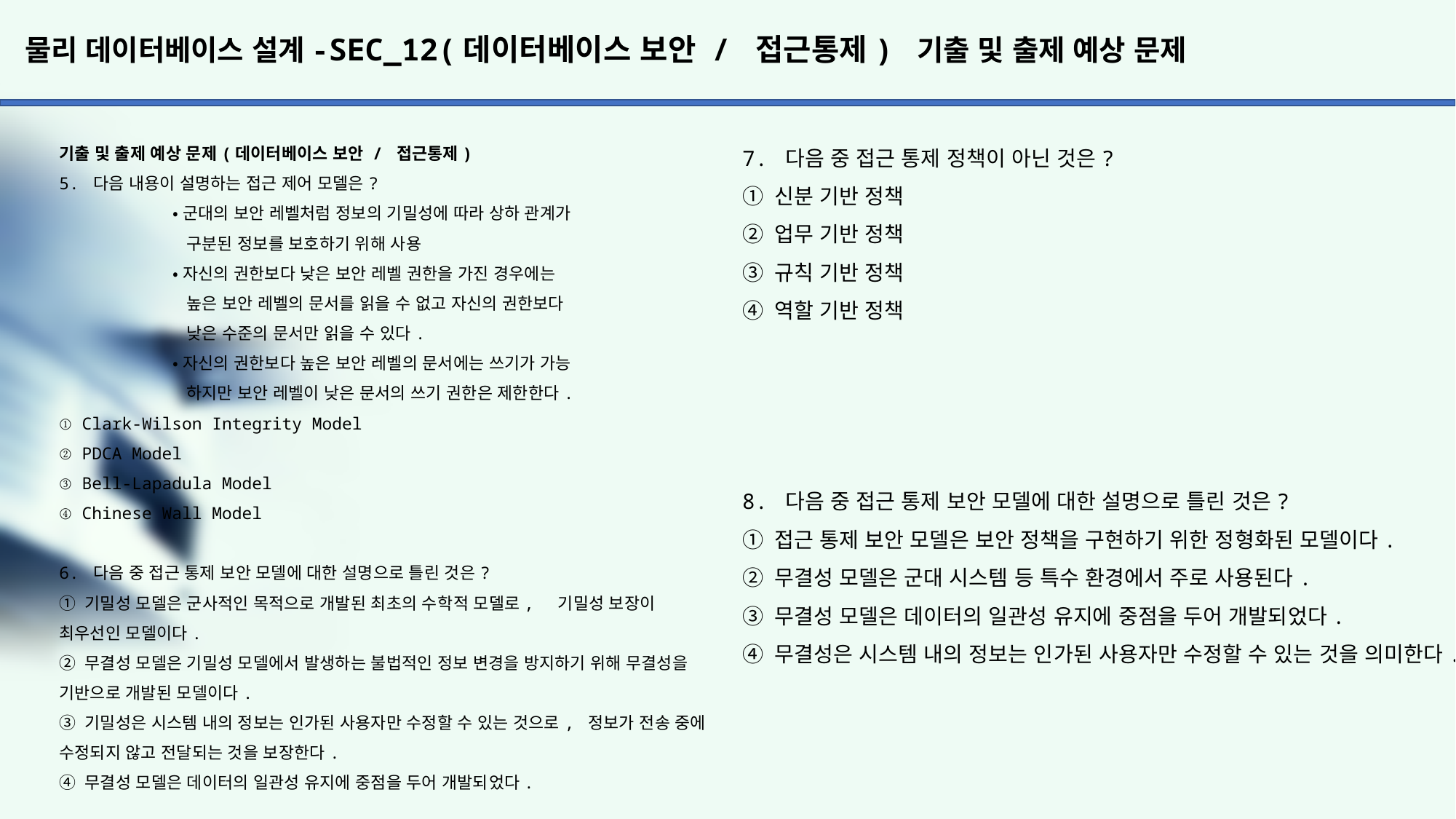

# 물리 데이터베이스 설계-SEC_12(데이터베이스 보안 / 접근통제) 기출 및 출제 예상 문제
7. 다음 중 접근 통제 정책이 아닌 것은?
① 신분 기반 정책
② 업무 기반 정책
③ 규칙 기반 정책
④ 역할 기반 정책

8. 다음 중 접근 통제 보안 모델에 대한 설명으로 틀린 것은?
① 접근 통제 보안 모델은 보안 정책을 구현하기 위한 정형화된 모델이다.
② 무결성 모델은 군대 시스템 등 특수 환경에서 주로 사용된다.
③ 무결성 모델은 데이터의 일관성 유지에 중점을 두어 개발되었다.
④ 무결성은 시스템 내의 정보는 인가된 사용자만 수정할 수 있는 것을 의미한다.
기출 및 출제 예상 문제(데이터베이스 보안 / 접근통제)
5. 다음 내용이 설명하는 접근 제어 모델은?
	 •군대의 보안 레벨처럼 정보의 기밀성에 따라 상하 관계가
	   구분된 정보를 보호하기 위해 사용
	 •자신의 권한보다 낮은 보안 레벨 권한을 가진 경우에는
	   높은 보안 레벨의 문서를 읽을 수 없고 자신의 권한보다
	   낮은 수준의 문서만 읽을 수 있다.
	 •자신의 권한보다 높은 보안 레벨의 문서에는 쓰기가 가능
	   하지만 보안 레벨이 낮은 문서의 쓰기 권한은 제한한다.
① Clark-Wilson Integrity Model
② PDCA Model
③ Bell-Lapadula Model
④ Chinese Wall Model

6. 다음 중 접근 통제 보안 모델에 대한 설명으로 틀린 것은?
① 기밀성 모델은 군사적인 목적으로 개발된 최초의 수학적 모델로,  기밀성 보장이 최우선인 모델이다.
② 무결성 모델은 기밀성 모델에서 발생하는 불법적인 정보 변경을 방지하기 위해 무결성을 기반으로 개발된 모델이다.
③ 기밀성은 시스템 내의 정보는 인가된 사용자만 수정할 수 있는 것으로, 정보가 전송 중에 수정되지 않고 전달되는 것을 보장한다.
④ 무결성 모델은 데이터의 일관성 유지에 중점을 두어 개발되었다.